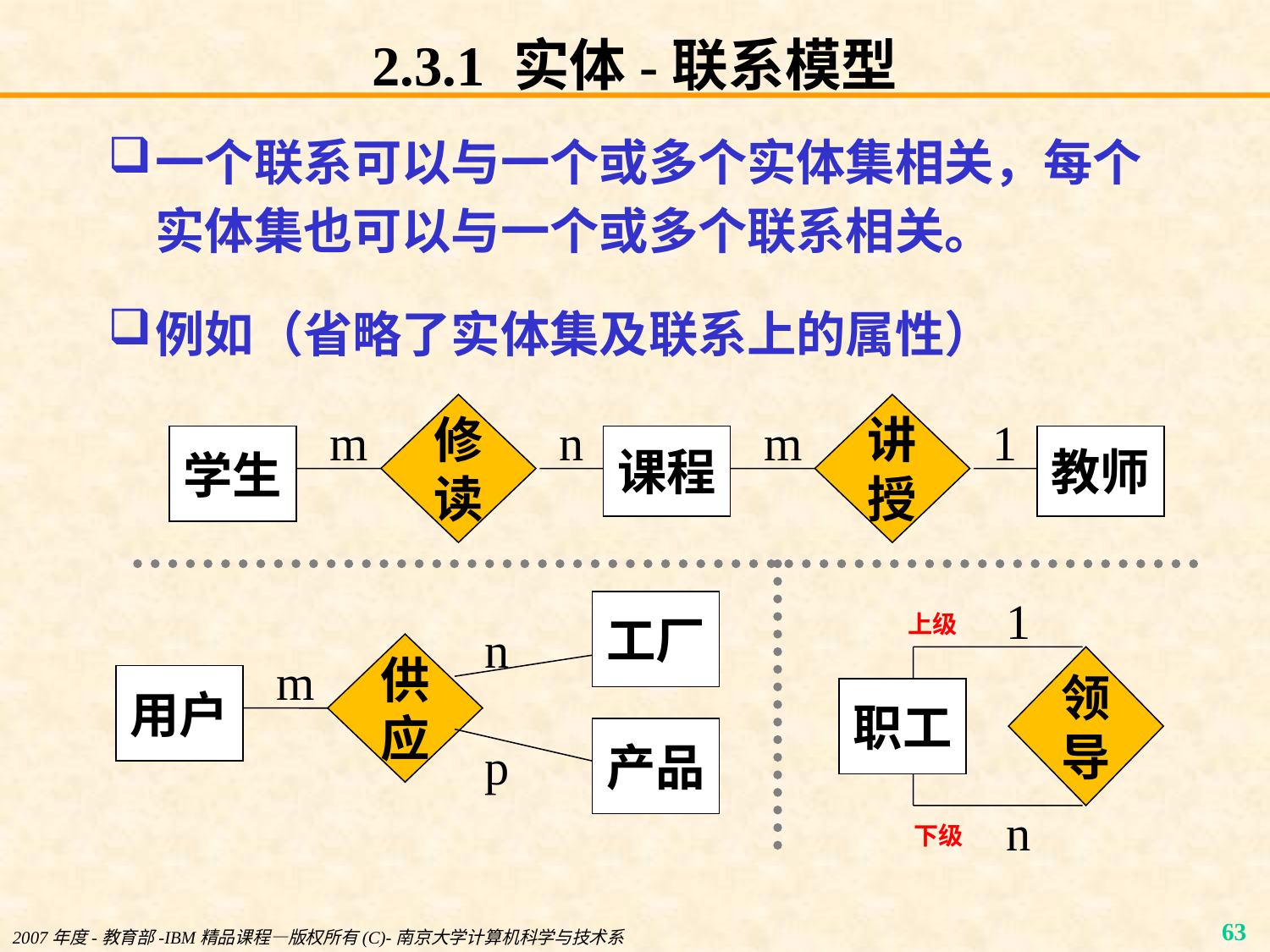

# 2.3.1 实体-联系模型
一个联系可以与一个或多个实体集相关，每个实体集也可以与一个或多个联系相关。

例如（省略了实体集及联系上的属性）
修读
讲授
m
n
m
1
学生
课程
教师

1

领导
职工

n

工厂
n
供应
m

用户

产品

p
上级
下级
63
2007年度-教育部-IBM精品课程—版权所有(C)-南京大学计算机科学与技术系